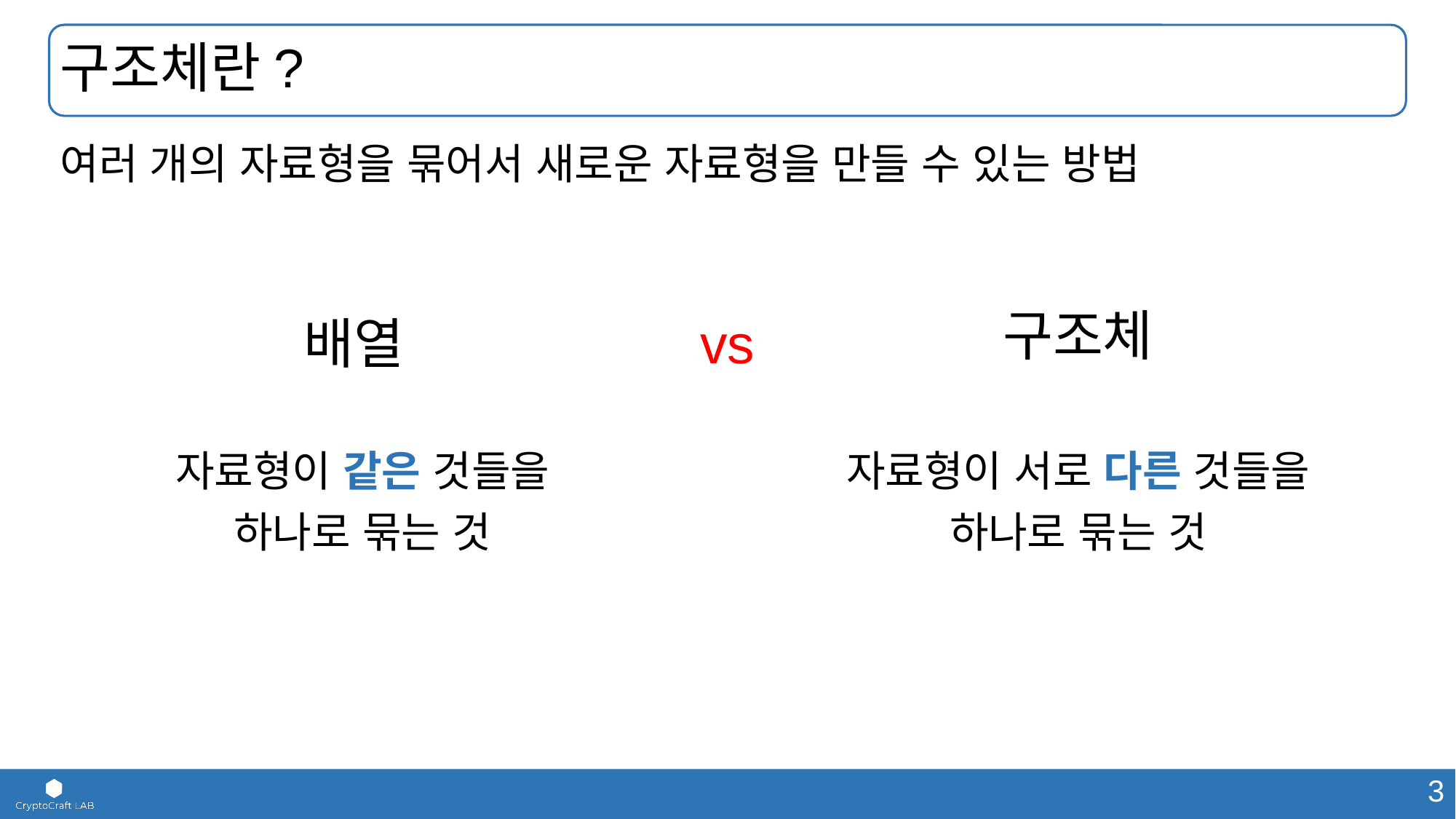

# 구조체란?
여러 개의 자료형을 묶어서 새로운 자료형을 만들 수 있는 방법
구조체
배열
vs
자료형이 같은 것들을
하나로 묶는 것
자료형이 서로 다른 것들을
하나로 묶는 것